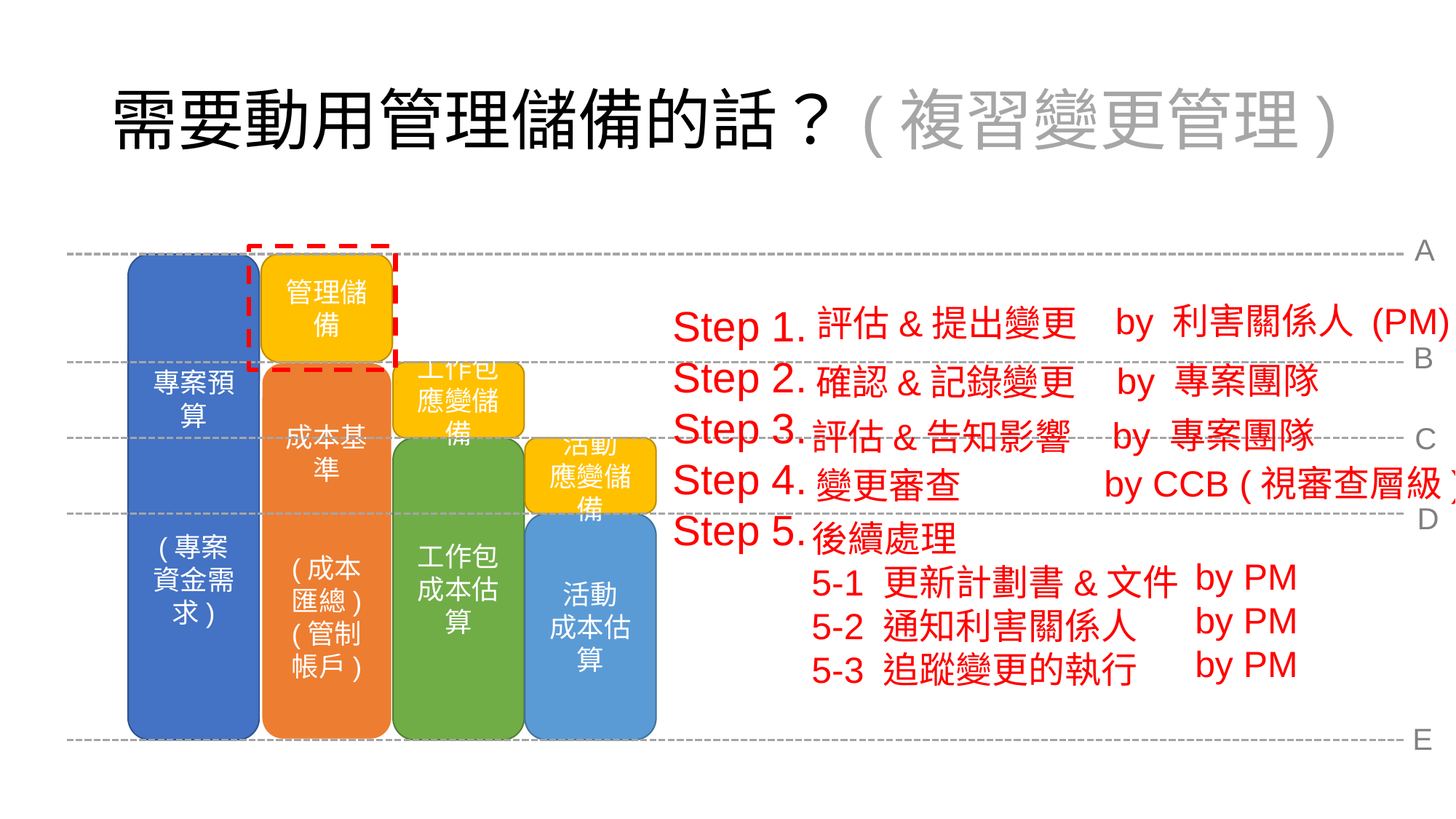

# 需要動用管理儲備的話？(複習變更管理)
A

專案預算

(專案資金需求)
管理儲備
by 利害關係人 (PM)
Step 1.
Step 2.
Step 3.
Step 4.
Step 5.
評估&提出變更
B
by 專案團隊
確認&記錄變更
成本基準

(成本匯總)
(管制帳戶)
工作包
應變儲備
by 專案團隊
評估&告知影響
C
活動
應變儲備
工作包
成本估算
by CCB (視審查層級)
變更審查
D
後續處理
5-1 更新計劃書&文件
5-2 通知利害關係人
5-3 追蹤變更的執行
活動
成本估算
by PM
by PM
by PM
E